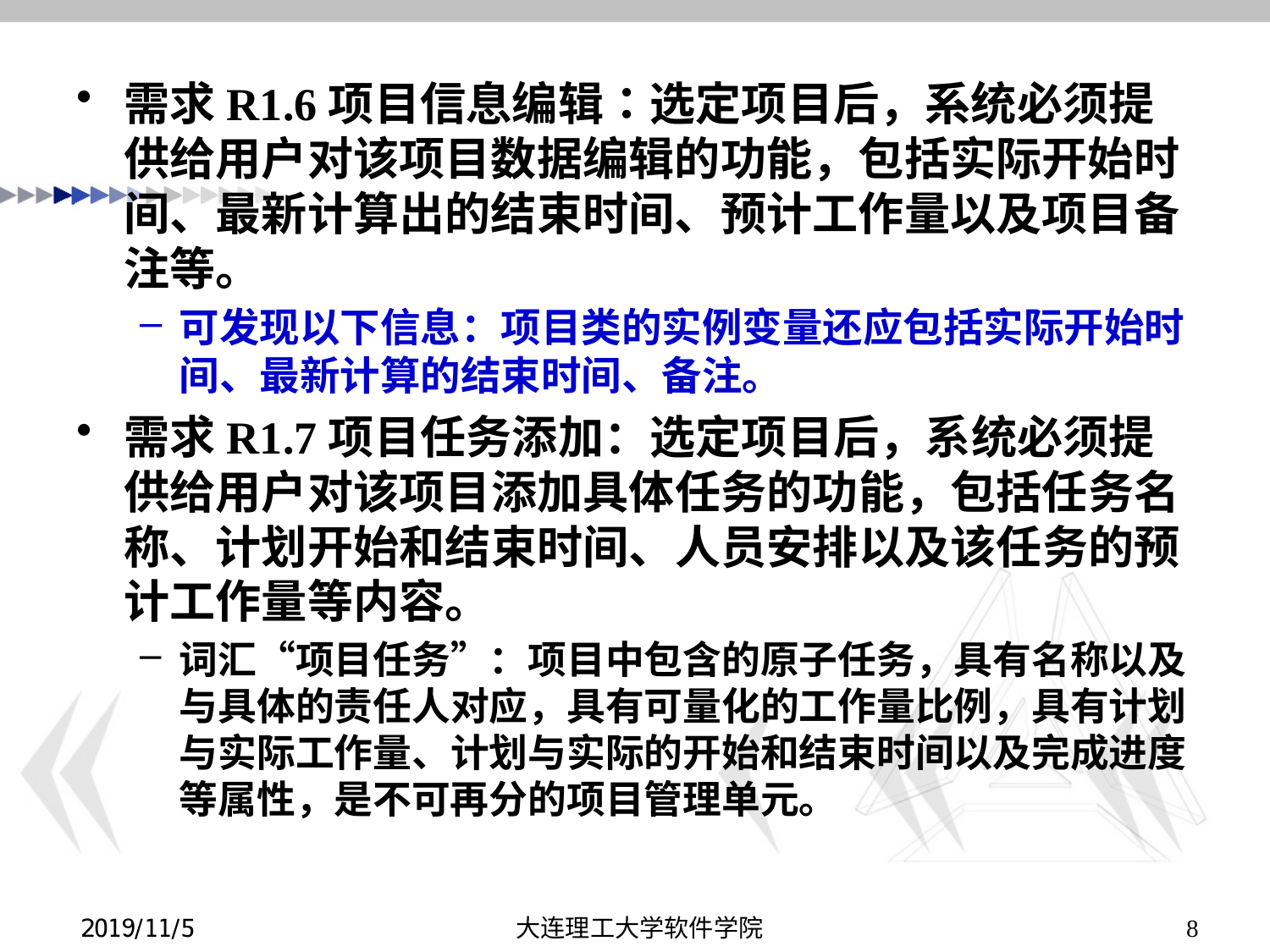

# 需求R1.6项目信息编辑：选定项目后，系统必须提供给用户对该项目数据编辑的功能，包括实际开始时间、最新计算出的结束时间、预计工作量以及项目备注等。
可发现以下信息：项目类的实例变量还应包括实际开始时间、最新计算的结束时间、备注。
需求R1.7项目任务添加：选定项目后，系统必须提供给用户对该项目添加具体任务的功能，包括任务名称、计划开始和结束时间、人员安排以及该任务的预计工作量等内容。
词汇“项目任务”：项目中包含的原子任务，具有名称以及与具体的责任人对应，具有可量化的工作量比例，具有计划与实际工作量、计划与实际的开始和结束时间以及完成进度等属性，是不可再分的项目管理单元。

2019/11/5
大连理工大学软件学院
8